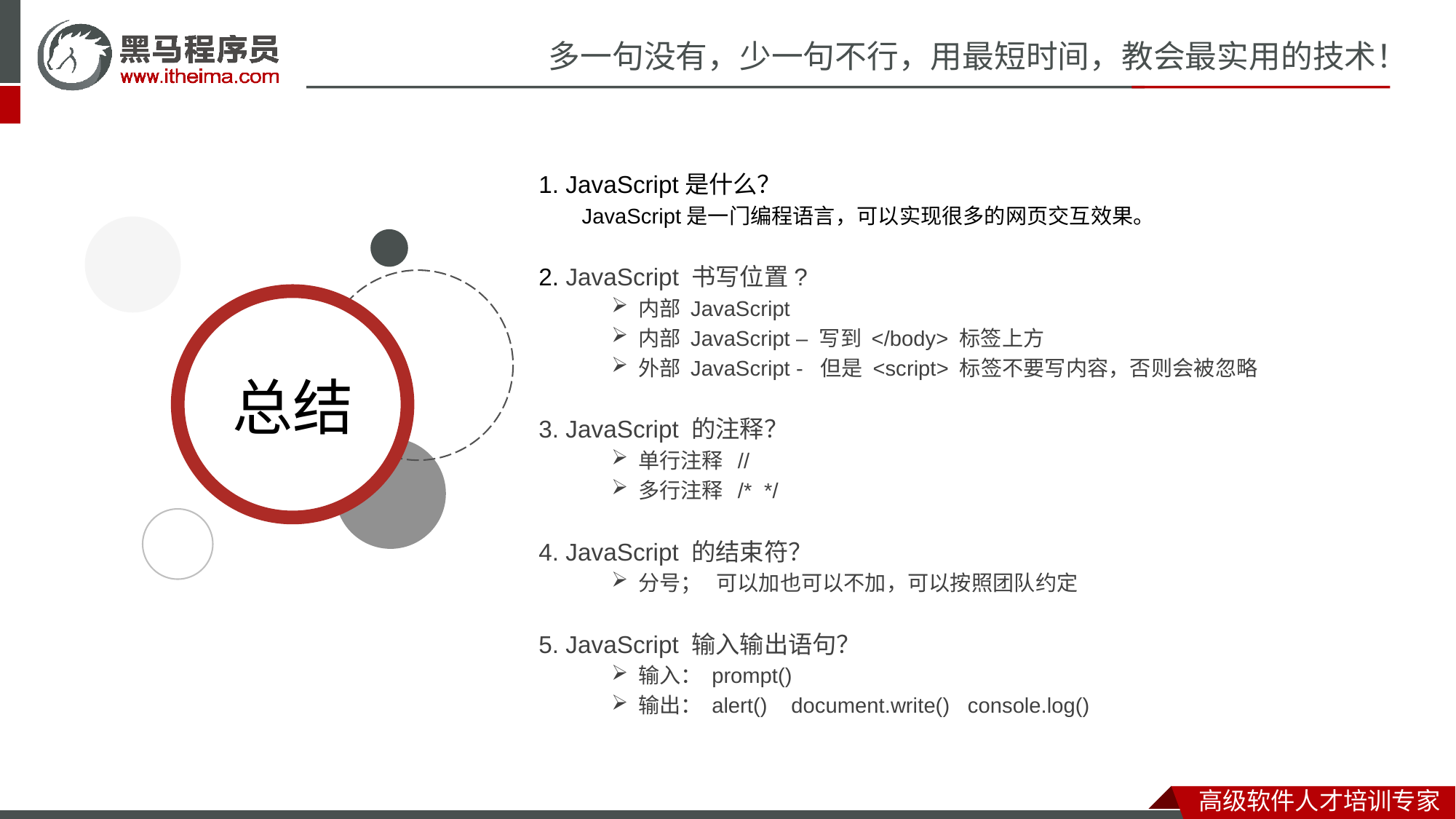

1. JavaScript是什么？
JavaScript是一门编程语言，可以实现很多的网页交互效果。
2. JavaScript 书写位置?
 内部 JavaScript
 内部 JavaScript – 写到 </body> 标签上方
 外部 JavaScript -  但是 <script> 标签不要写内容，否则会被忽略
3. JavaScript 的注释？
 单行注释  //
 多行注释  /*  */
4. JavaScript 的结束符？
 分号；   可以加也可以不加，可以按照团队约定
5. JavaScript 输入输出语句？
 输入： prompt()
 输出： alert()    document.write()   console.log()